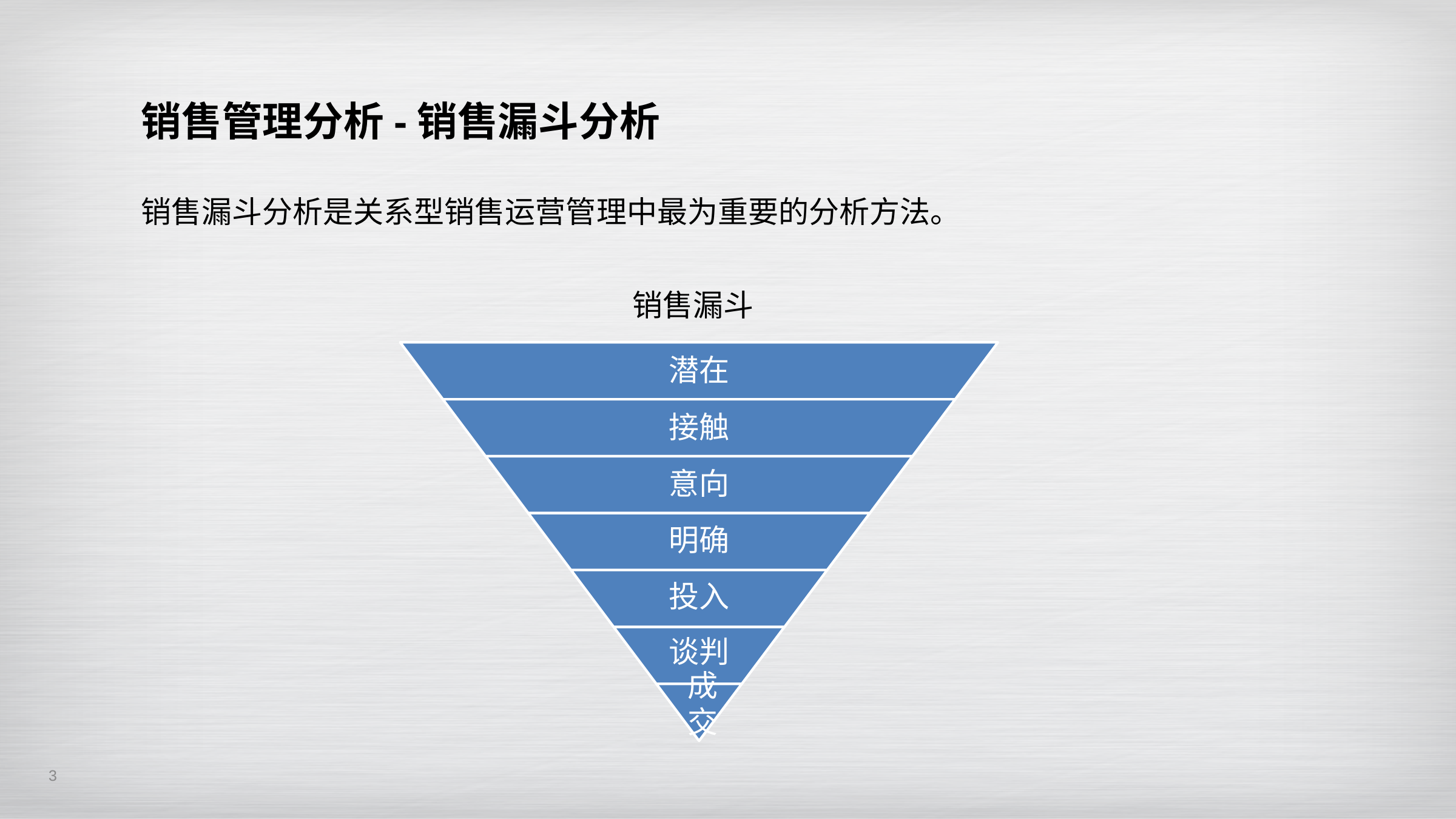

销售管理分析-销售漏斗分析
销售漏斗分析是关系型销售运营管理中最为重要的分析方法。
销售漏斗
潜在
接触
意向
明确
投入
谈判
成交